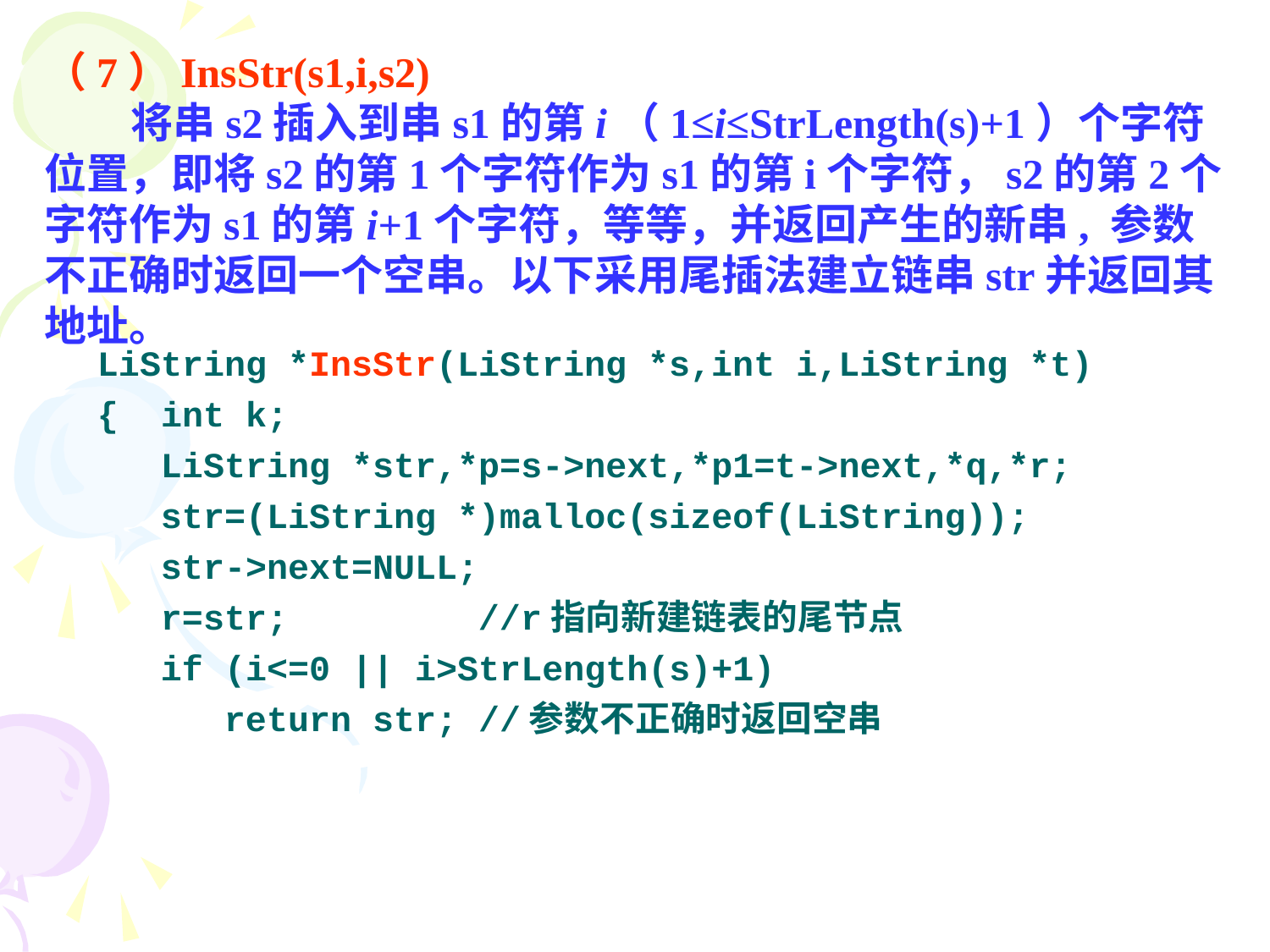

（7）InsStr(s1,i,s2)
        将串s2插入到串s1的第i（1≤i≤StrLength(s)+1）个字符位置，即将s2的第1个字符作为s1的第i个字符，s2的第2个字符作为s1的第i+1个字符，等等，并返回产生的新串, 参数不正确时返回一个空串。以下采用尾插法建立链串str并返回其地址。
LiString *InsStr(LiString *s,int i,LiString *t)
{  int k;
   LiString *str,*p=s->next,*p1=t->next,*q,*r;
   str=(LiString *)malloc(sizeof(LiString));
   str->next=NULL;
   r=str;		//r指向新建链表的尾节点
   if (i<=0 || i>StrLength(s)+1)				return str; //参数不正确时返回空串